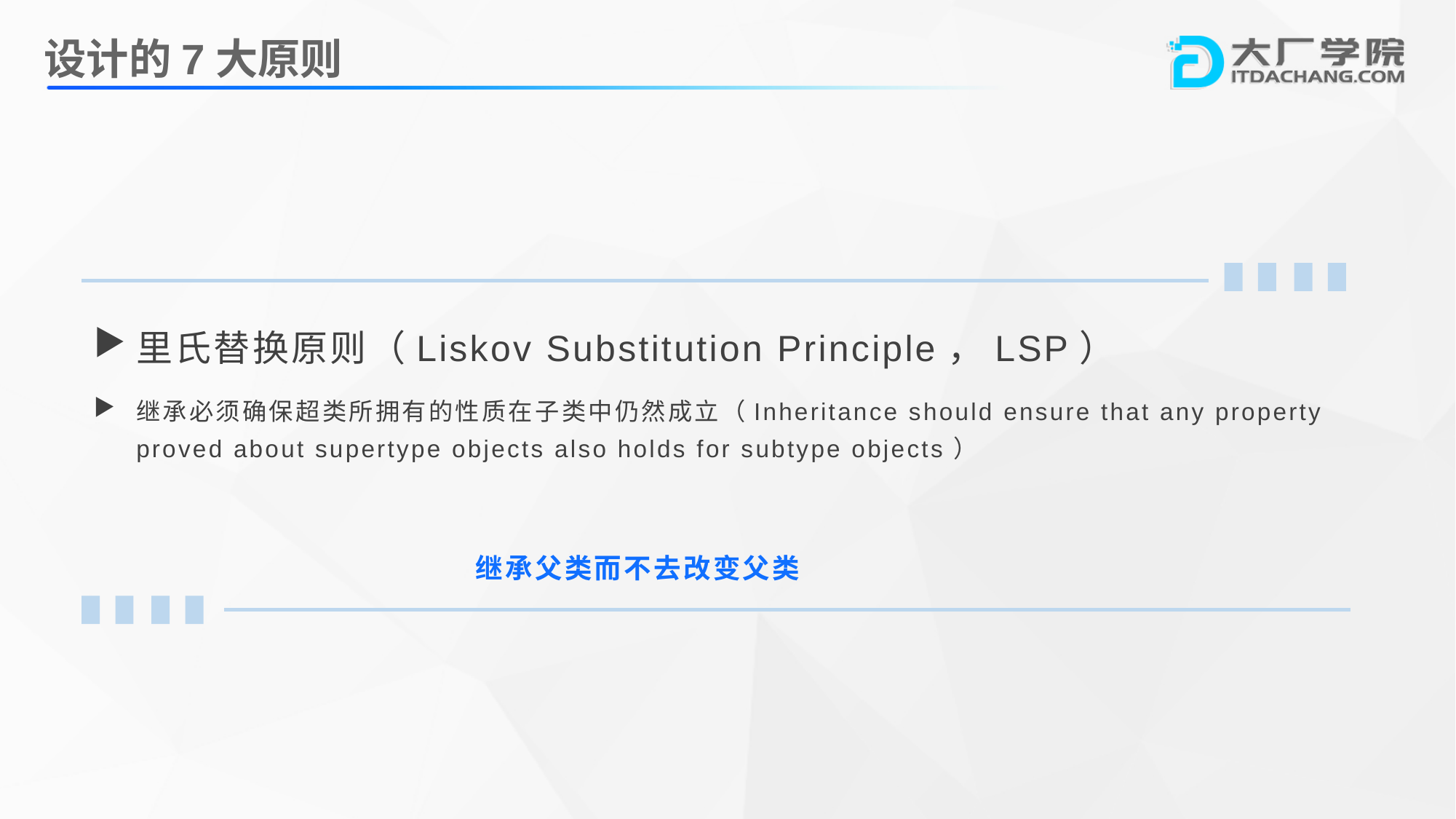

# 设计的7大原则

里氏替换原则（Liskov Substitution Principle，LSP）
继承必须确保超类所拥有的性质在子类中仍然成立（Inheritance should ensure that any property proved about supertype objects also holds for subtype objects）

继承父类而不去改变父类